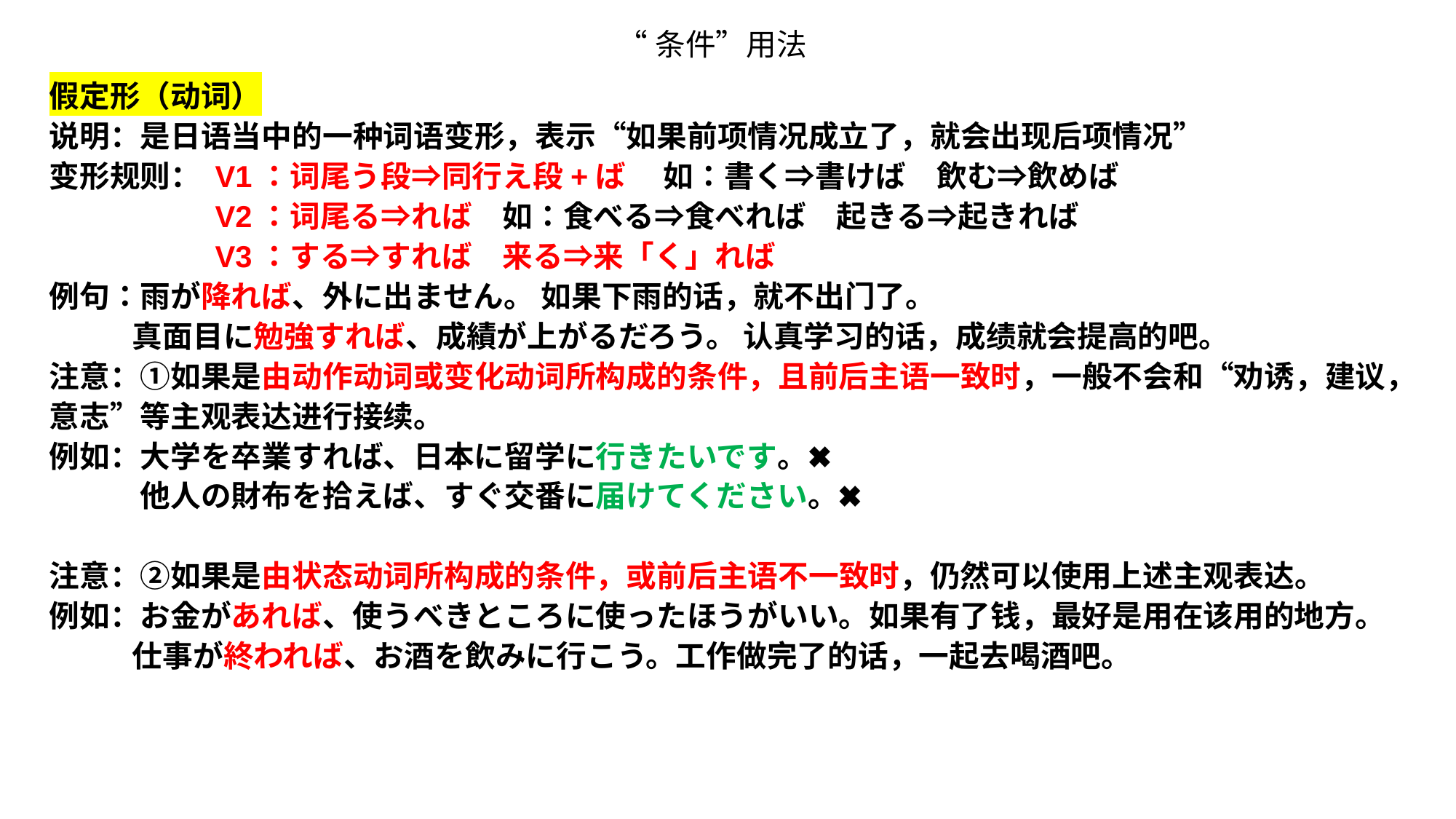

“条件”用法
假定形（动词）
说明：是日语当中的一种词语变形，表示“如果前项情况成立了，就会出现后项情况”
变形规则： V1：词尾う段⇒同行え段+ば 　如：書く⇒書けば　飲む⇒飲めば
　　　　　 V2：词尾る⇒れば　如：食べる⇒食べれば　起きる⇒起きれば
　　　　　 V3：する⇒すれば　来る⇒来「く」れば
例句：雨が降れば、外に出ません。 如果下雨的话，就不出门了。
           真面目に勉強すれば、成績が上がるだろう。 认真学习的话，成绩就会提高的吧。
注意：①如果是由动作动词或变化动词所构成的条件，且前后主语一致时，一般不会和“劝诱，建议，意志”等主观表达进行接续。
例如：大学を卒業すれば、日本に留学に行きたいです。✖
　　　他人の財布を拾えば、すぐ交番に届けてください。✖

注意：②如果是由状态动词所构成的条件，或前后主语不一致时，仍然可以使用上述主观表达。
例如：お金があれば、使うべきところに使ったほうがいい。如果有了钱，最好是用在该用的地方。
           仕事が終われば、お酒を飲みに行こう。工作做完了的话，一起去喝酒吧。